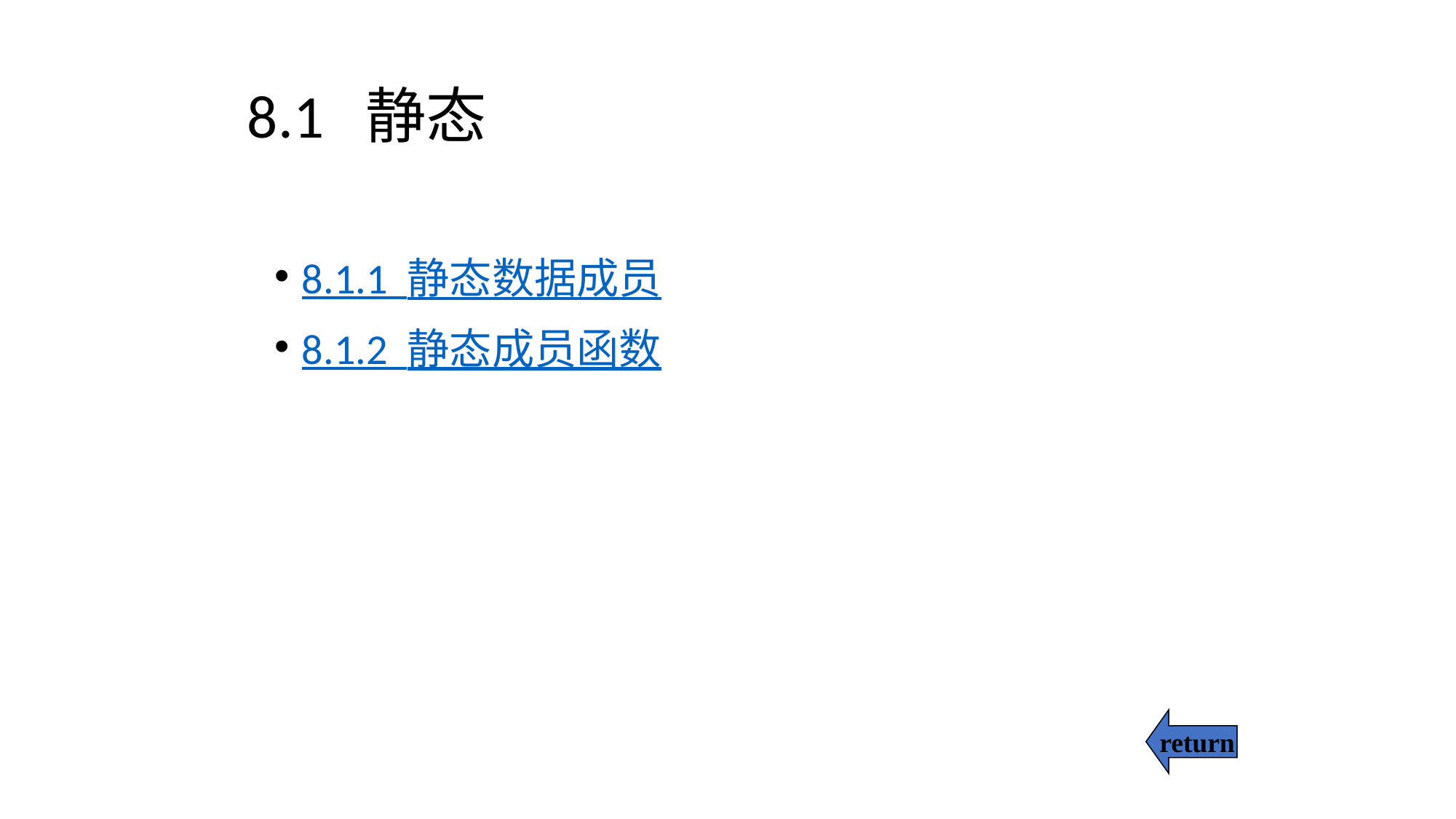

# 8.1  静态
8.1.1  静态数据成员
8.1.2  静态成员函数
return